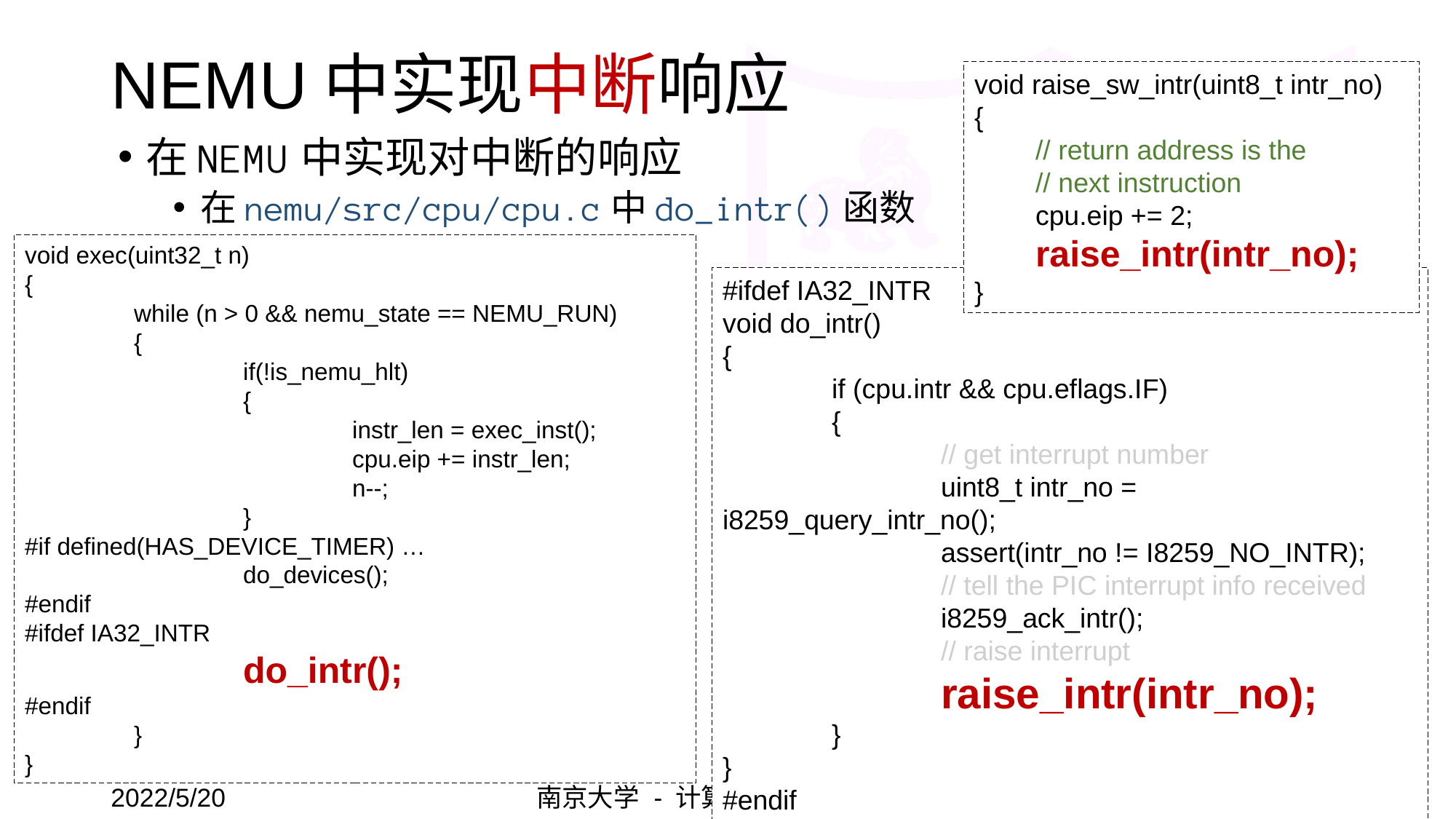

# NEMU中实现中断响应
void raise_sw_intr(uint8_t intr_no)
{
        // return address is the
        // next instruction
        cpu.eip += 2;
        raise_intr(intr_no);
}
在NEMU中实现对中断的响应
在nemu/src/cpu/cpu.c中do_intr()函数
void exec(uint32_t n)
{
	while (n > 0 && nemu_state == NEMU_RUN)
	{
		if(!is_nemu_hlt)
		{
			instr_len = exec_inst();
			cpu.eip += instr_len;
			n--;
		}
#if defined(HAS_DEVICE_TIMER) …
		do_devices();
#endif
#ifdef IA32_INTR
		do_intr();
#endif
	}
}
#ifdef IA32_INTR
void do_intr()
{
	if (cpu.intr && cpu.eflags.IF)
	{
		// get interrupt number
		uint8_t intr_no = i8259_query_intr_no();
		assert(intr_no != I8259_NO_INTR);
		// tell the PIC interrupt info received
		i8259_ack_intr();
		// raise interrupt
		raise_intr(intr_no);
	}
}
#endif
2022/5/20
南京大学 - 计算机系统基础 - PA
16